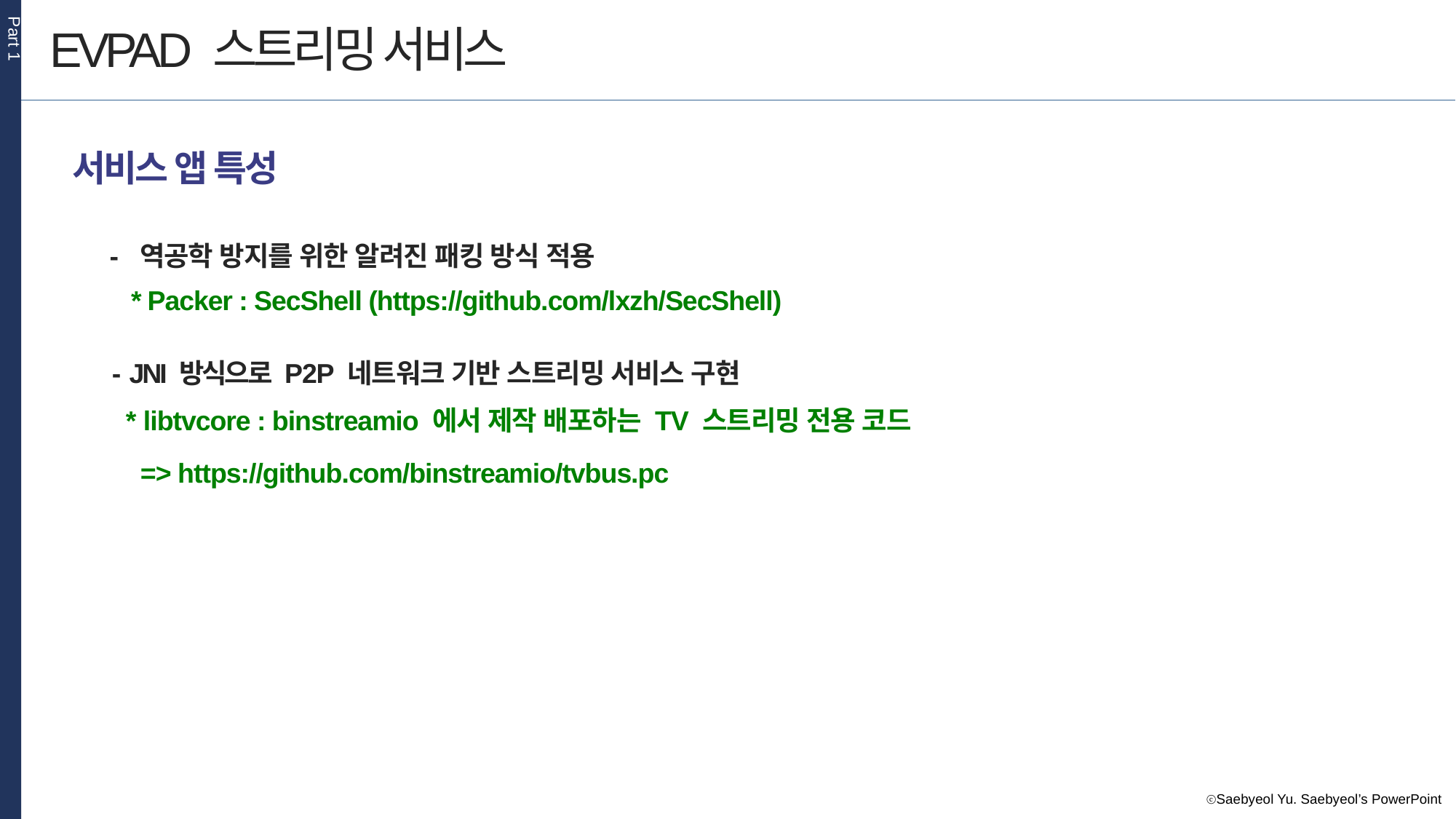

Part 1
EVPAD 스트리밍 서비스
서비스 앱 특성
-  역공학 방지를 위한 알려진 패킹 방식 적용
   * Packer : SecShell (https://github.com/lxzh/SecShell)
내용을 입력하세요
-  JNI 방식으로 P2P 네트워크 기반 스트리밍 서비스 구현

* libtvcore : binstreamio 에서 제작 배포하는 TV 스트리밍 전용 코드
  => https://github.com/binstreamio/tvbus.pc